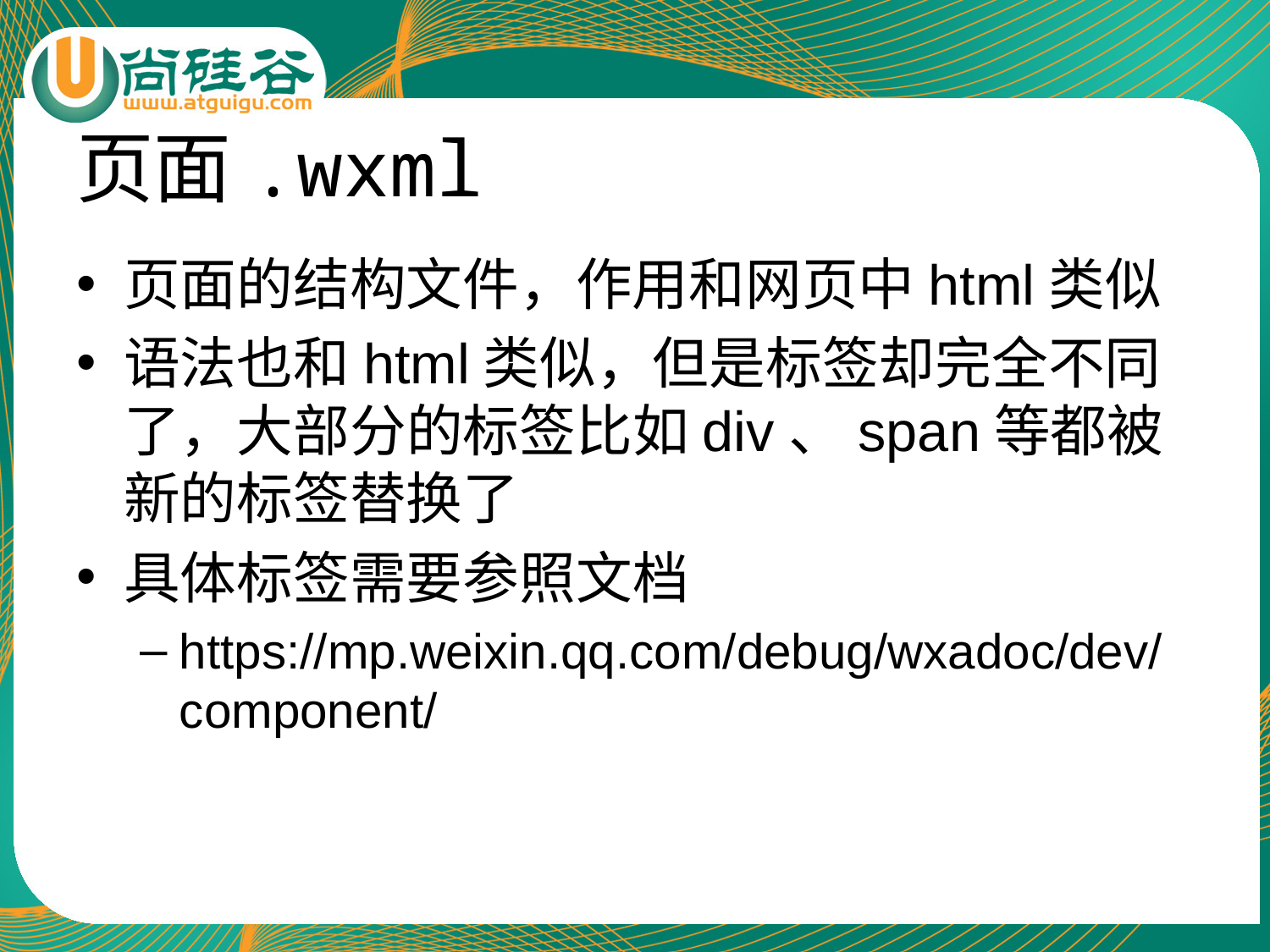

# 页面.wxml
页面的结构文件，作用和网页中html类似
语法也和html类似，但是标签却完全不同了，大部分的标签比如div、span等都被新的标签替换了
具体标签需要参照文档
https://mp.weixin.qq.com/debug/wxadoc/dev/component/